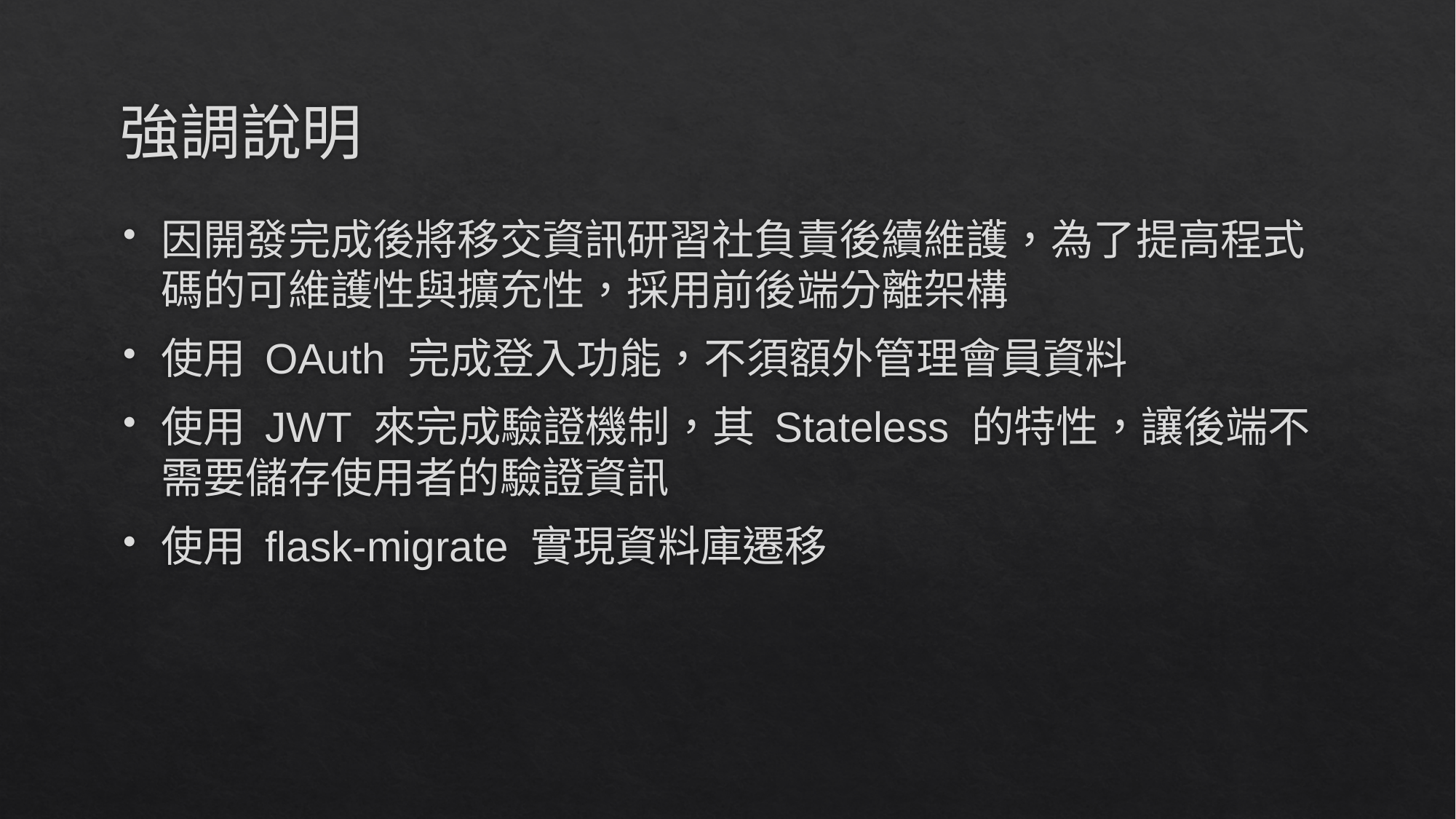

# 強調說明
因開發完成後將移交資訊研習社負責後續維護，為了提高程式碼的可維護性與擴充性，採用前後端分離架構
使用 OAuth 完成登入功能，不須額外管理會員資料
使用 JWT 來完成驗證機制，其 Stateless 的特性，讓後端不需要儲存使用者的驗證資訊
使用 flask-migrate 實現資料庫遷移